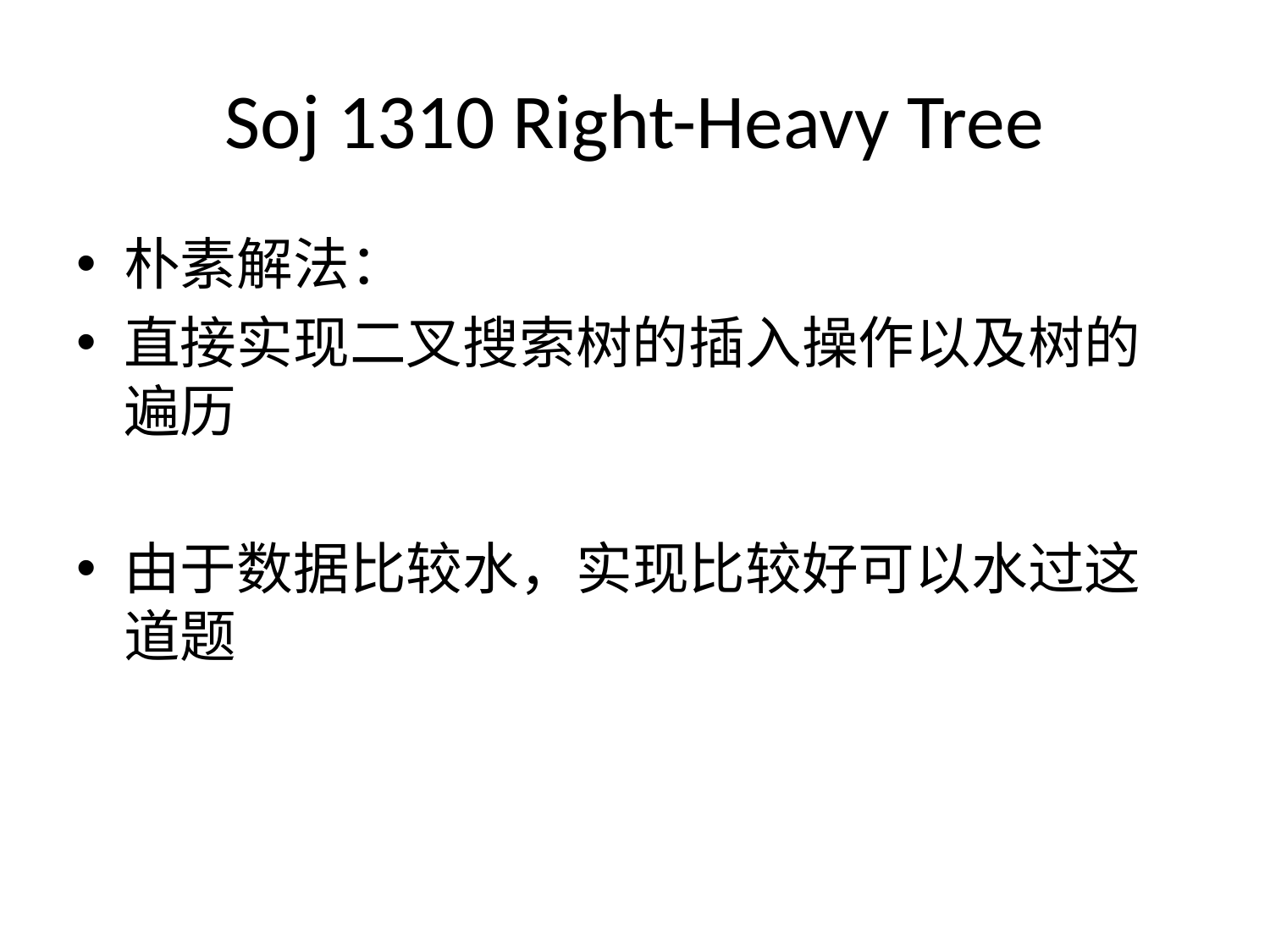

# Soj 1310 Right-Heavy Tree
朴素解法：
直接实现二叉搜索树的插入操作以及树的遍历

由于数据比较水，实现比较好可以水过这道题